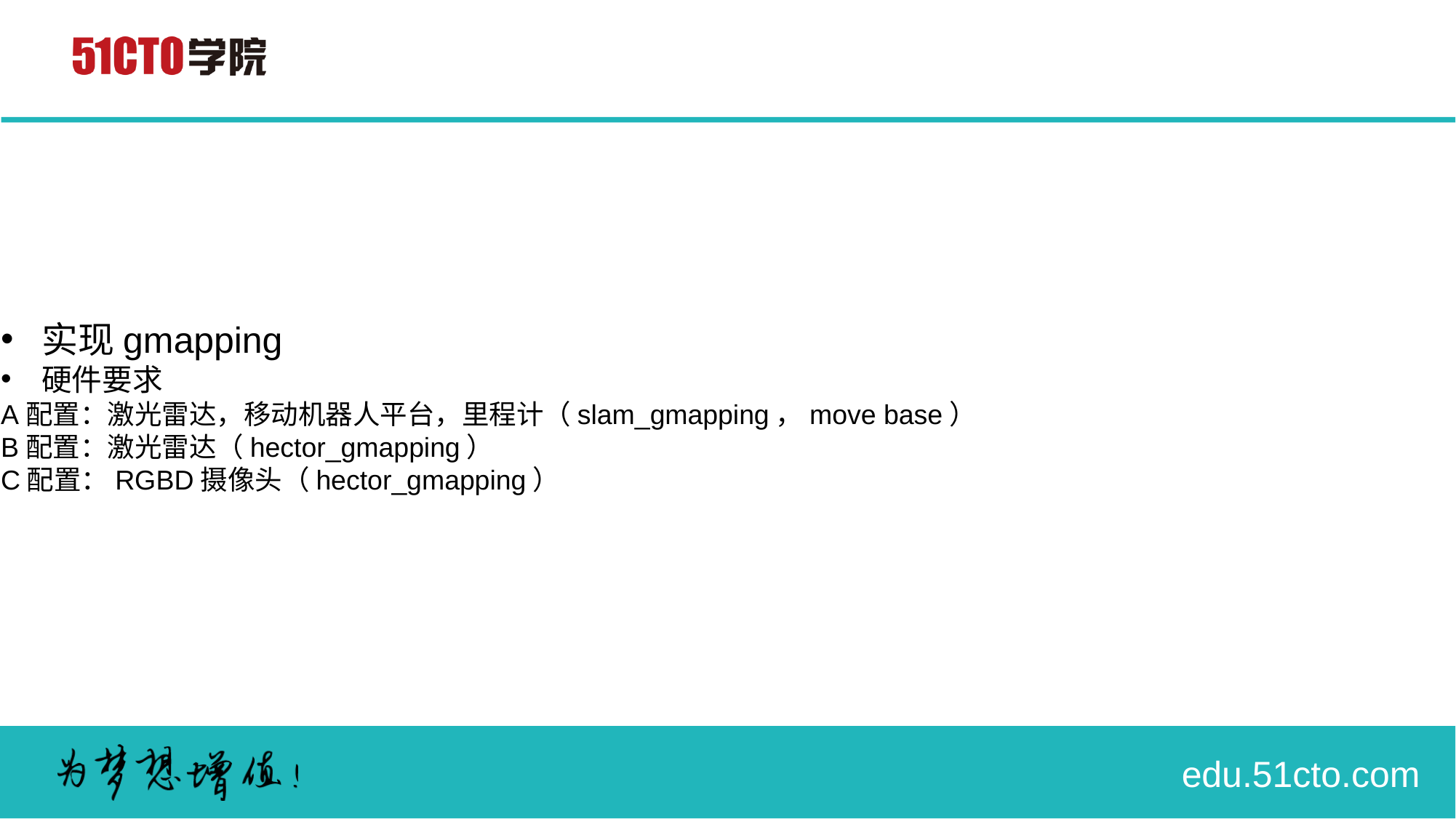

# 实现gmapping
硬件要求
A配置：激光雷达，移动机器人平台，里程计（slam_gmapping，move base）
B配置：激光雷达（hector_gmapping）
C配置：RGBD摄像头（hector_gmapping）